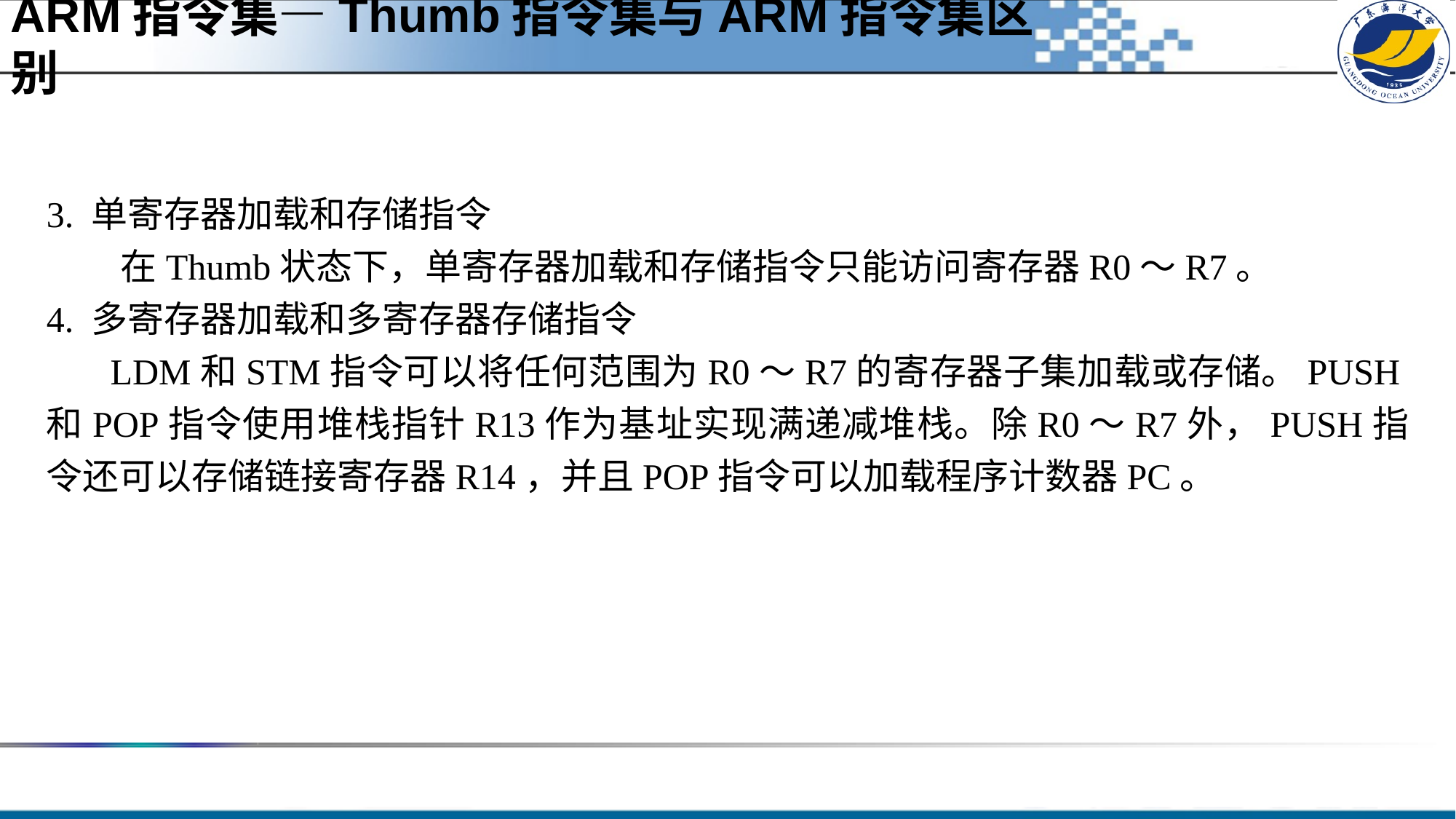

ARM指令集—Thumb指令集与ARM指令集区别
3. 单寄存器加载和存储指令
        在Thumb状态下，单寄存器加载和存储指令只能访问寄存器R0～R7。
4. 多寄存器加载和多寄存器存储指令
LDM和STM指令可以将任何范围为R0～R7的寄存器子集加载或存储。PUSH和POP指令使用堆栈指针R13作为基址实现满递减堆栈。除R0～R7外，PUSH指令还可以存储链接寄存器R14，并且POP指令可以加载程序计数器PC。
102